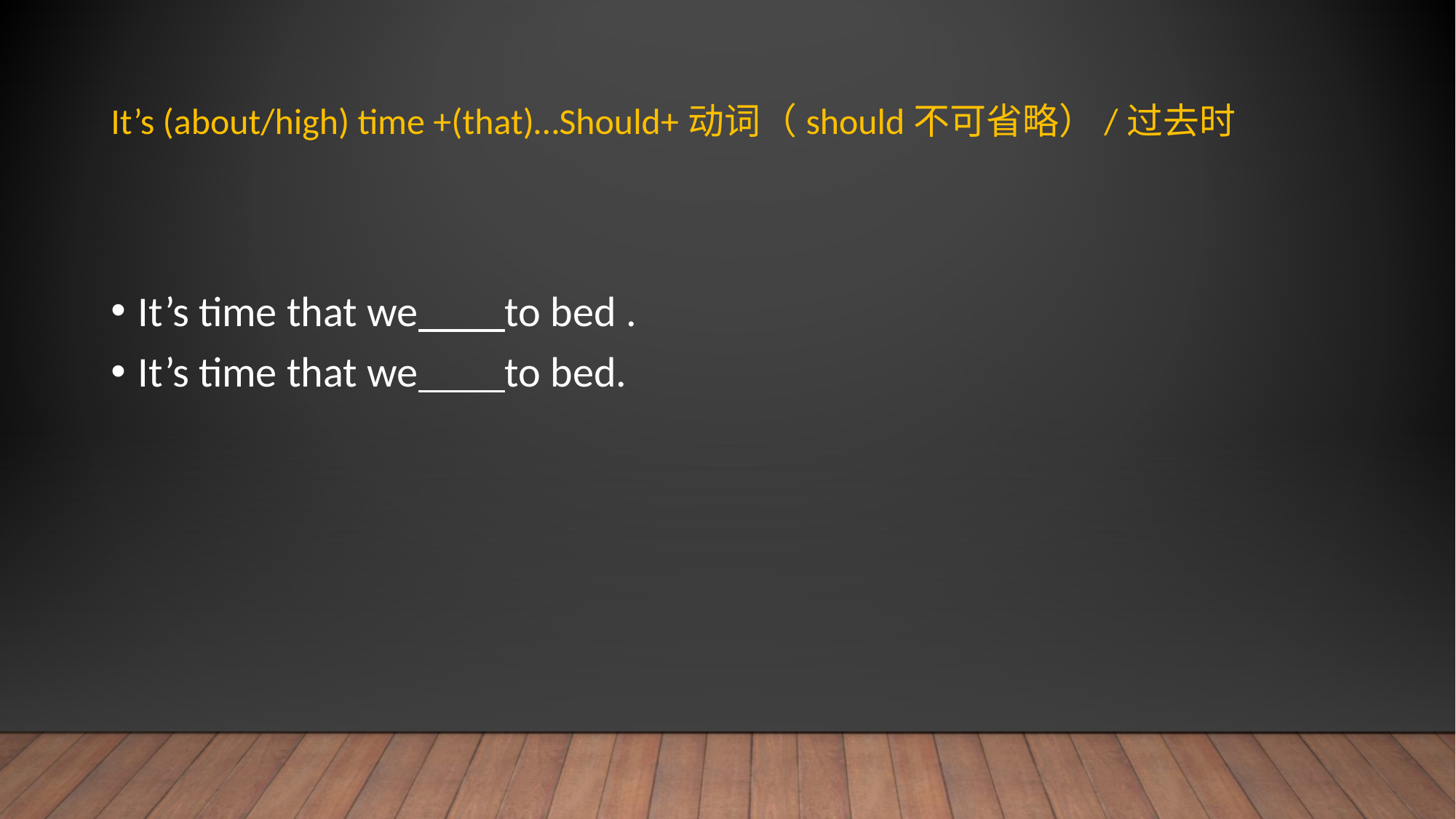

# It’s (about/high) time +(that)…Should+动词（should不可省略）/过去时

It’s time that we         to bed .
It’s time that we         to bed.